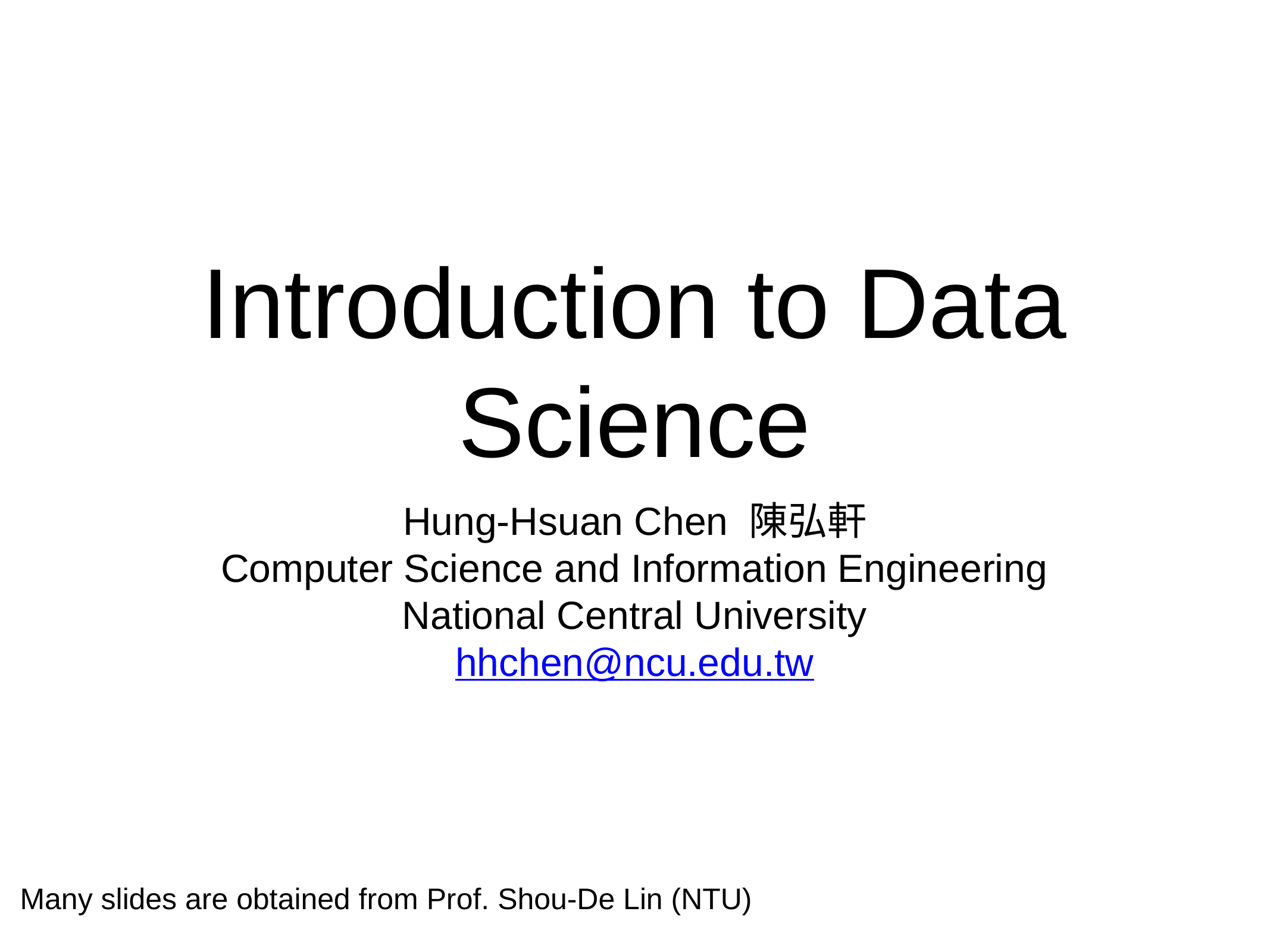

# Introduction to Data Science
Hung-Hsuan Chen 陳弘軒
Computer Science and Information Engineering
National Central University
hhchen@ncu.edu.tw
Many slides are obtained from Prof. Shou-De Lin (NTU)